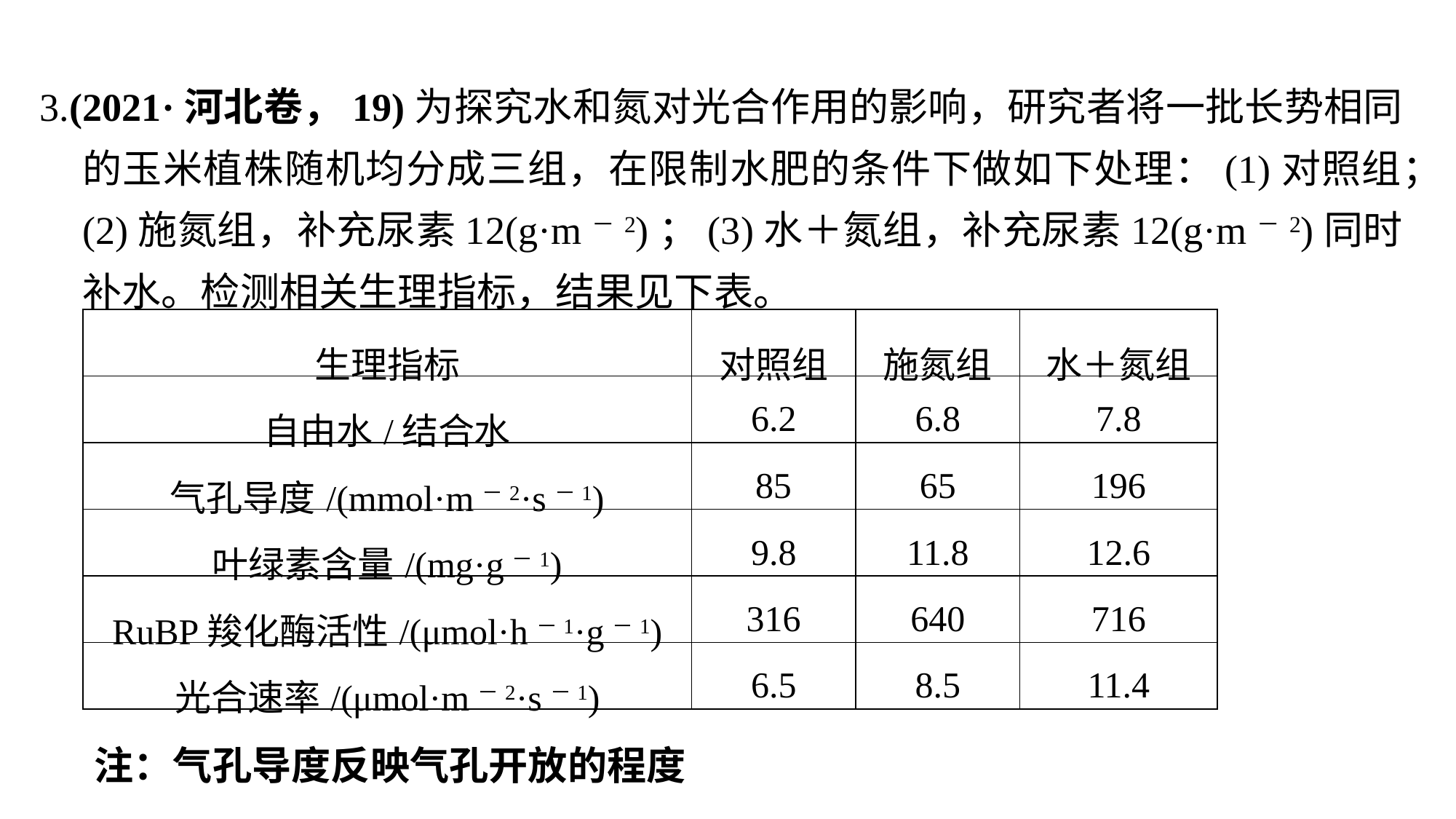

3.(2021·河北卷，19)为探究水和氮对光合作用的影响，研究者将一批长势相同的玉米植株随机均分成三组，在限制水肥的条件下做如下处理：(1)对照组；(2)施氮组，补充尿素12(g·m－2)；(3)水＋氮组，补充尿素12(g·m－2)同时补水。检测相关生理指标，结果见下表。
| 生理指标 | 对照组 | 施氮组 | 水＋氮组 |
| --- | --- | --- | --- |
| 自由水/结合水 | 6.2 | 6.8 | 7.8 |
| 气孔导度/(mmol·m－2·s－1) | 85 | 65 | 196 |
| 叶绿素含量/(mg·g－1) | 9.8 | 11.8 | 12.6 |
| RuBP羧化酶活性/(μmol·h－1·g－1) | 316 | 640 | 716 |
| 光合速率/(μmol·m－2·s－1) | 6.5 | 8.5 | 11.4 |
注：气孔导度反映气孔开放的程度